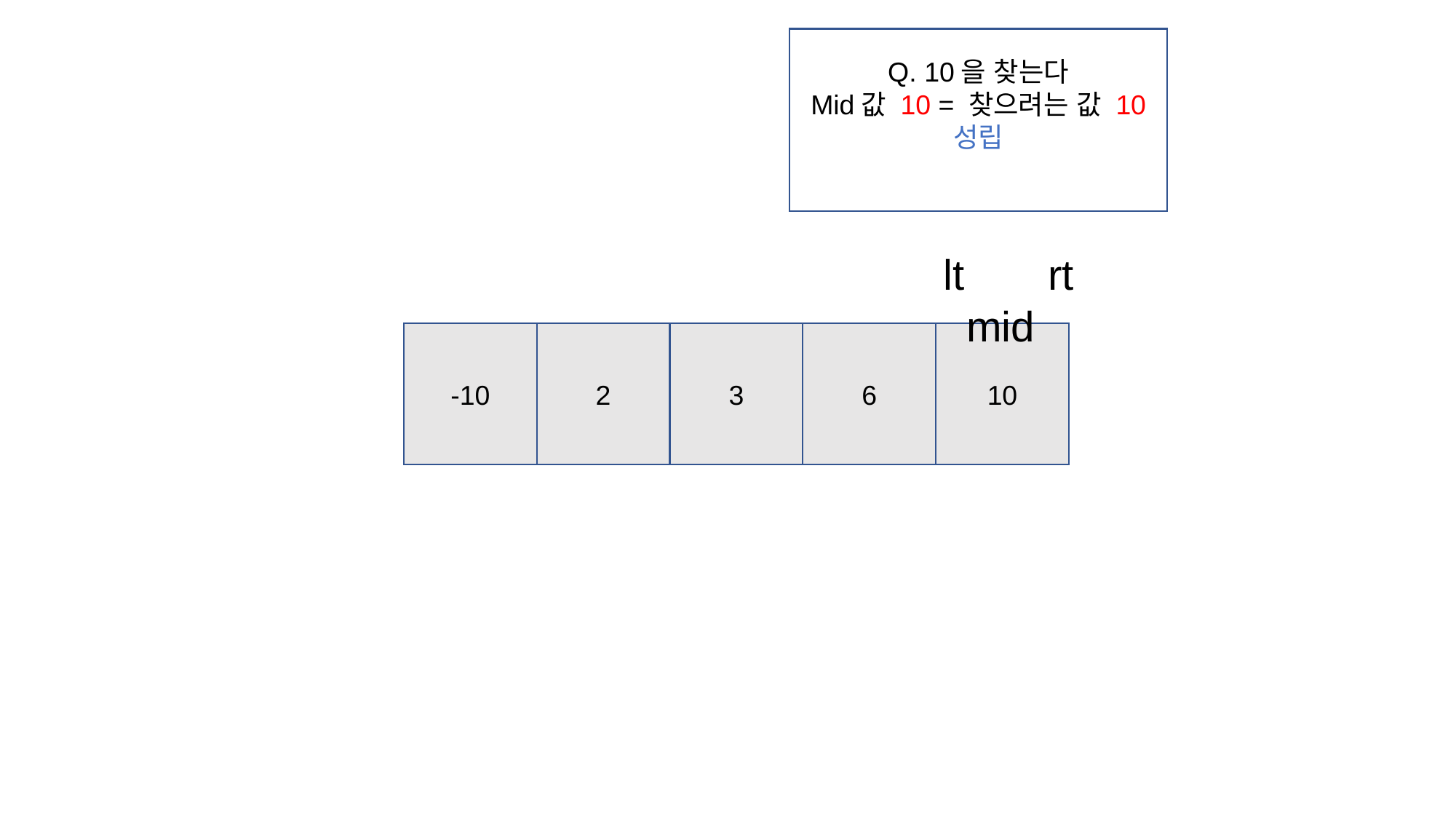

Q. 10을 찾는다
Mid값 10 = 찾으려는 값 10
성립

lt
rt
mid
-10
2
3
6
10